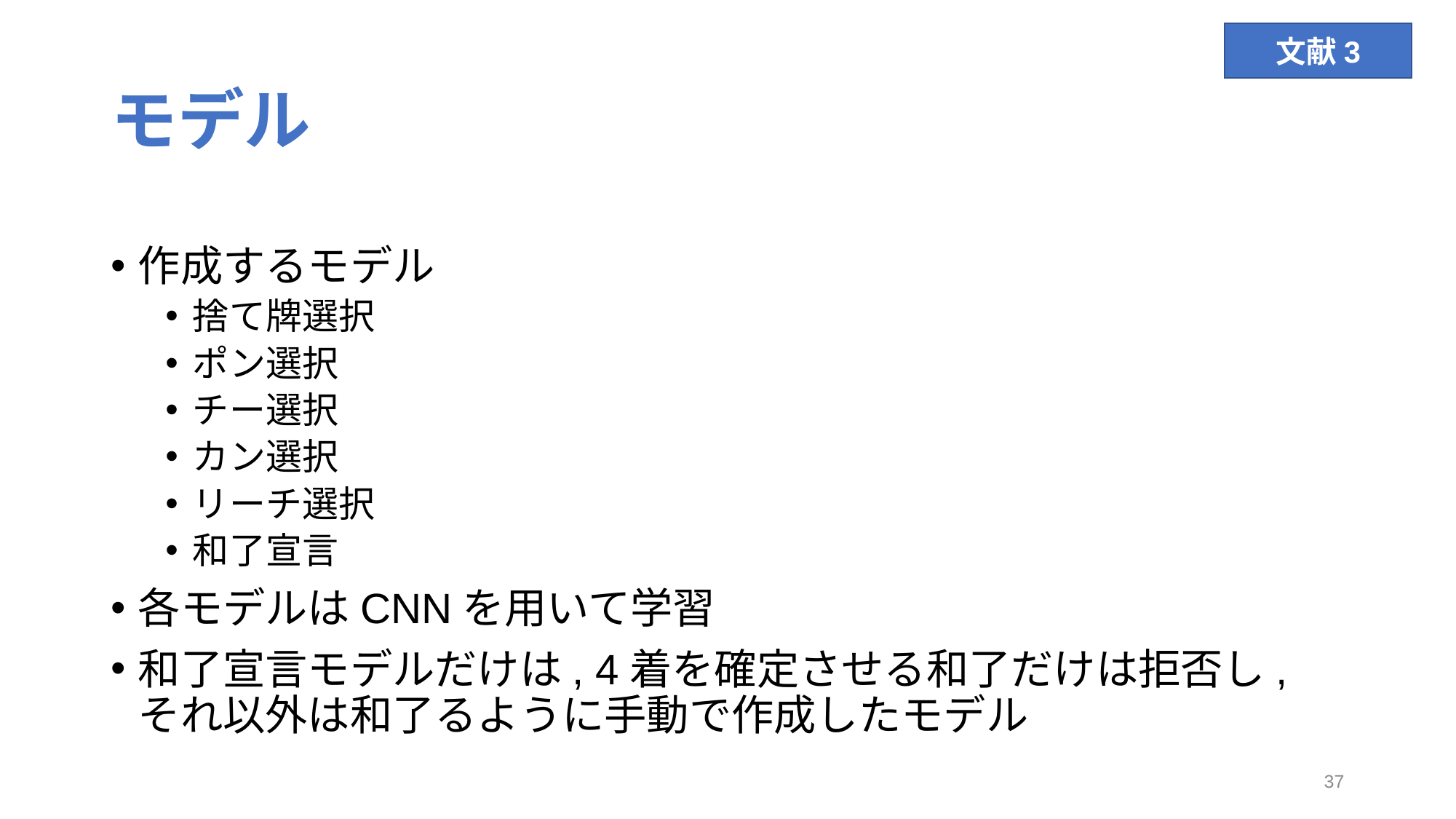

文献3
# モデル
作成するモデル
捨て牌選択
ポン選択
チー選択
カン選択
リーチ選択
和了宣言
各モデルはCNNを用いて学習
和了宣言モデルだけは, 4着を確定させる和了だけは拒否し, それ以外は和了るように手動で作成したモデル

37